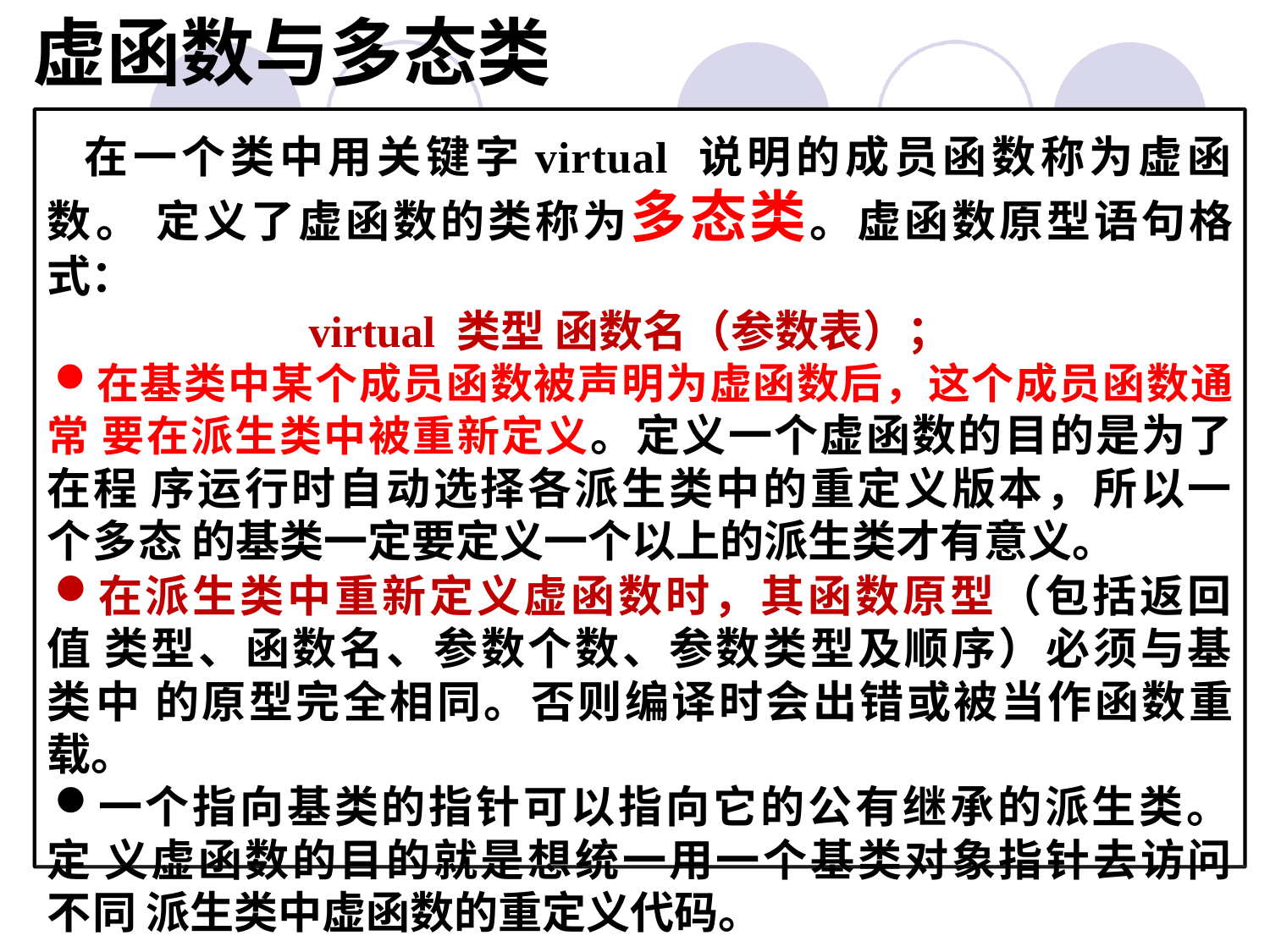

# 虚函数与多态类

在一个类中用关键字virtual 说明的成员函数称为虚函数。 定义了虚函数的类称为多态类。虚函数原型语句格式：
virtual 类型 函数名（参数表）；
在基类中某个成员函数被声明为虚函数后，这个成员函数通常 要在派生类中被重新定义。定义一个虚函数的目的是为了在程 序运行时自动选择各派生类中的重定义版本，所以一个多态 的基类一定要定义一个以上的派生类才有意义。
在派生类中重新定义虚函数时，其函数原型（包括返回值 类型、函数名、参数个数、参数类型及顺序）必须与基类中 的原型完全相同。否则编译时会出错或被当作函数重载。
一个指向基类的指针可以指向它的公有继承的派生类。定 义虚函数的目的就是想统一用一个基类对象指针去访问不同 派生类中虚函数的重定义代码。